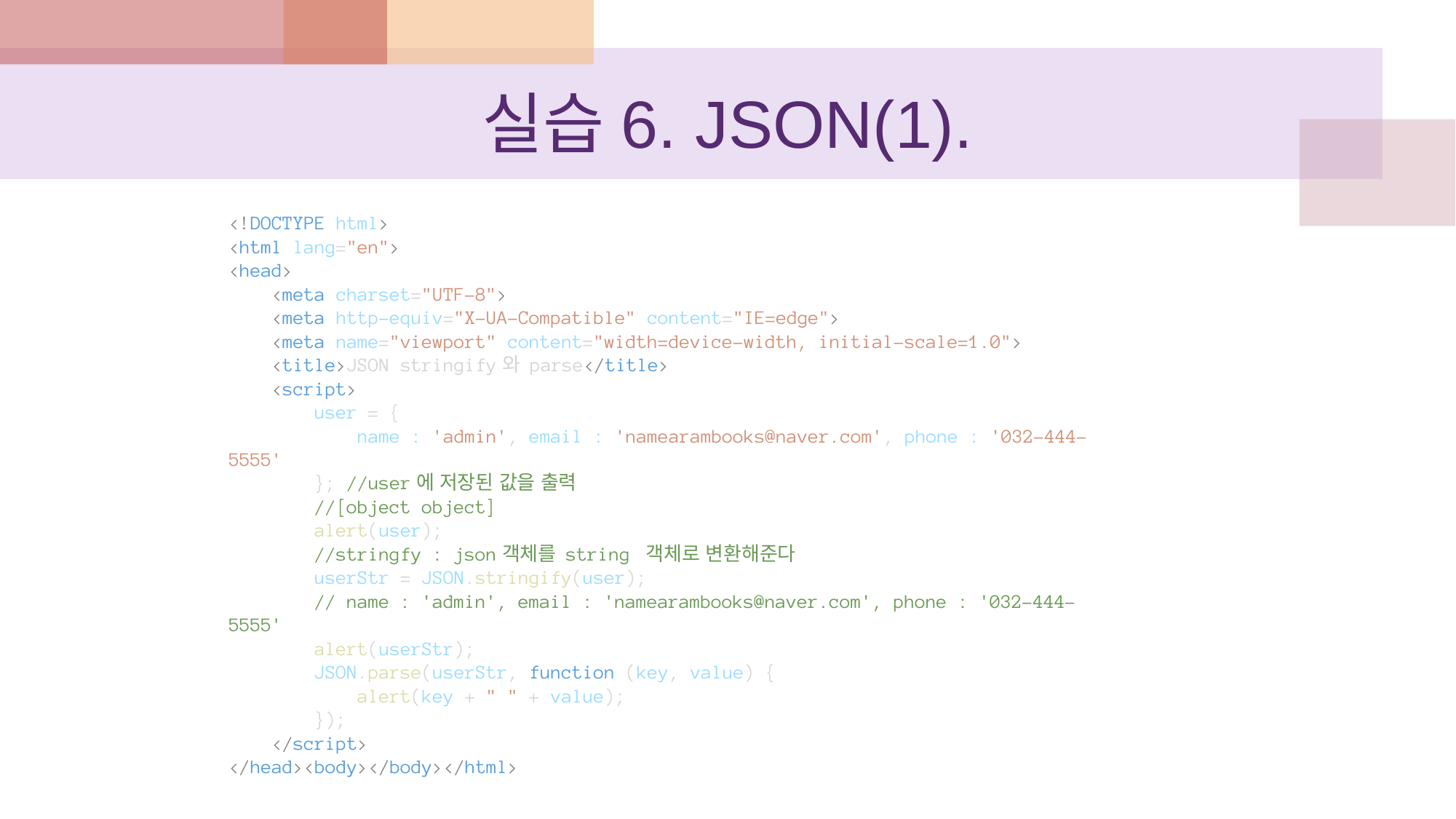

# 실습6. JSON(1).
<!DOCTYPE html>
<html lang="en">
<head>
    <meta charset="UTF-8">
    <meta http-equiv="X-UA-Compatible" content="IE=edge">
    <meta name="viewport" content="width=device-width, initial-scale=1.0">
    <title>JSON stringify와 parse</title>
    <script>
        user = {
            name : 'admin', email : 'namearambooks@naver.com', phone : '032-444-5555'
        }; //user에 저장된 값을 출력
        //[object object]
        alert(user);
        //stringfy : json객체를 string 객체로 변환해준다
        userStr = JSON.stringify(user);
        // name : 'admin', email : 'namearambooks@naver.com', phone : '032-444-5555'
        alert(userStr);
        JSON.parse(userStr, function (key, value) {
            alert(key + " " + value);
        });
    </script>
</head><body></body></html>